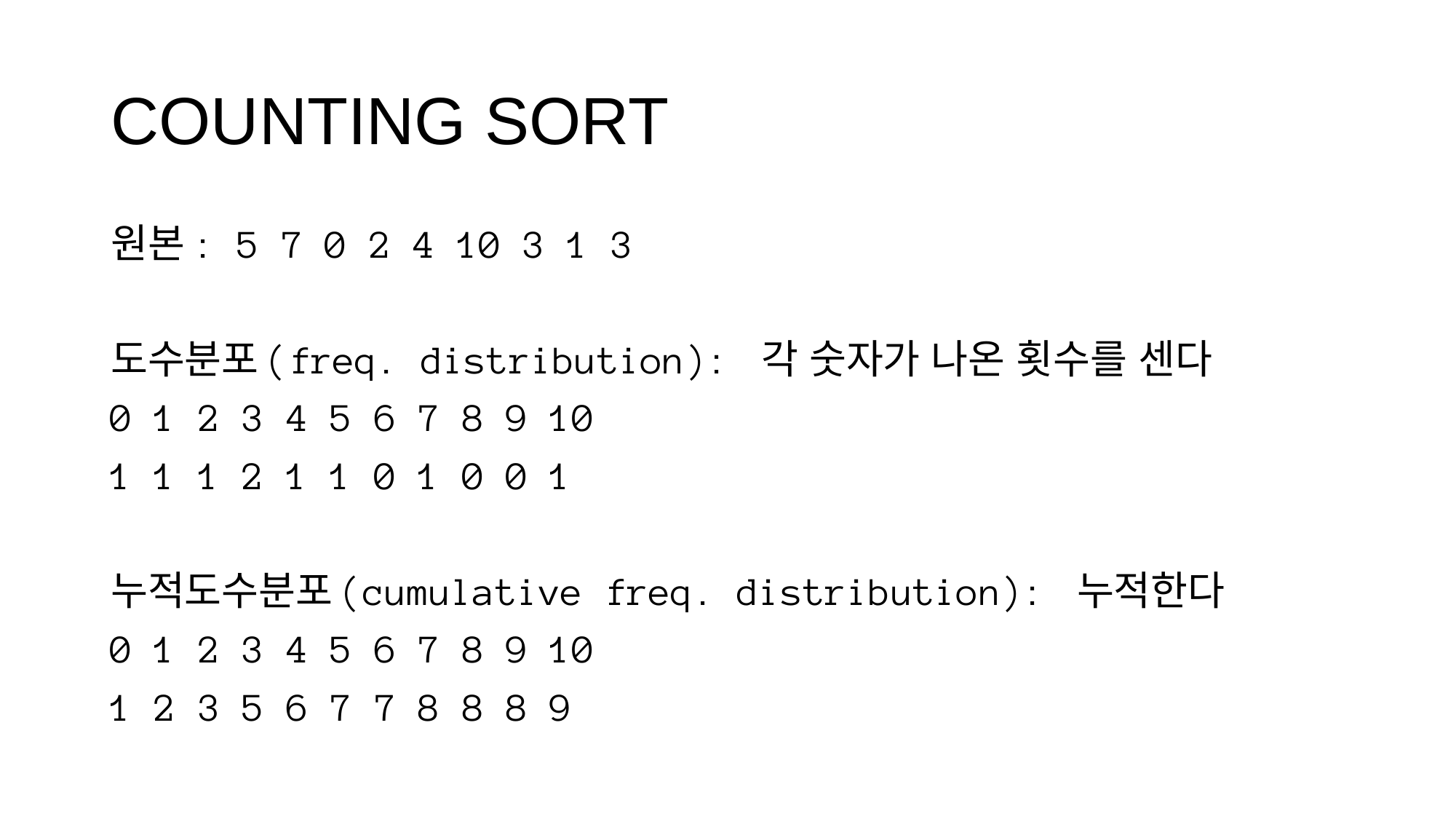

# COUNTING SORT
원본: 5 7 0 2 4 10 3 1 3

도수분포(freq. distribution): 각 숫자가 나온 횟수를 센다
0 1 2 3 4 5 6 7 8 9 10
1 1 1 2 1 1 0 1 0 0 1

누적도수분포(cumulative freq. distribution): 누적한다
0 1 2 3 4 5 6 7 8 9 10
1 2 3 5 6 7 7 8 8 8 9